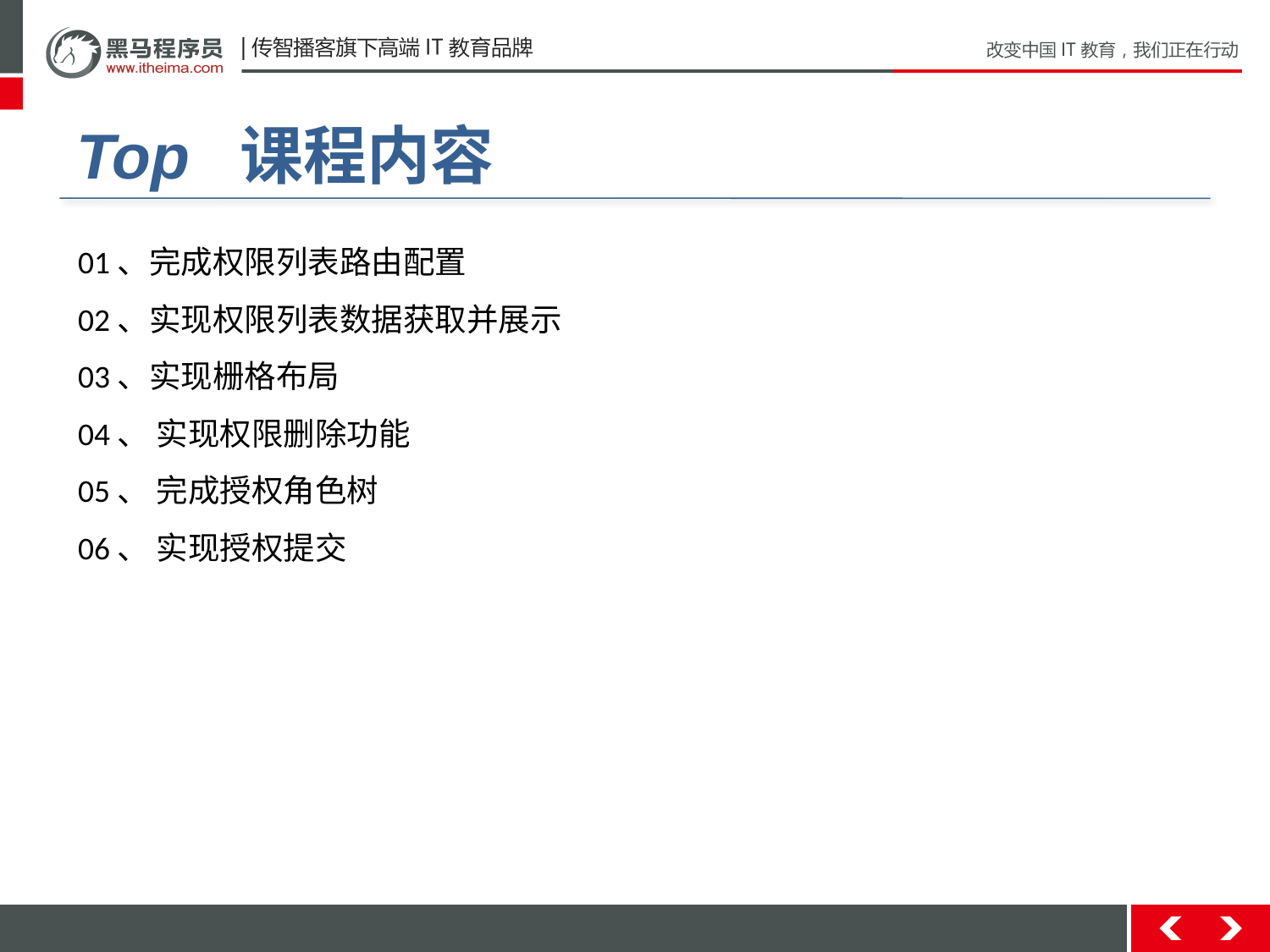

# Top  课程内容
01、完成权限列表路由配置
02、实现权限列表数据获取并展示
03、实现栅格布局
04、 实现权限删除功能
05、 完成授权角色树
06、 实现授权提交